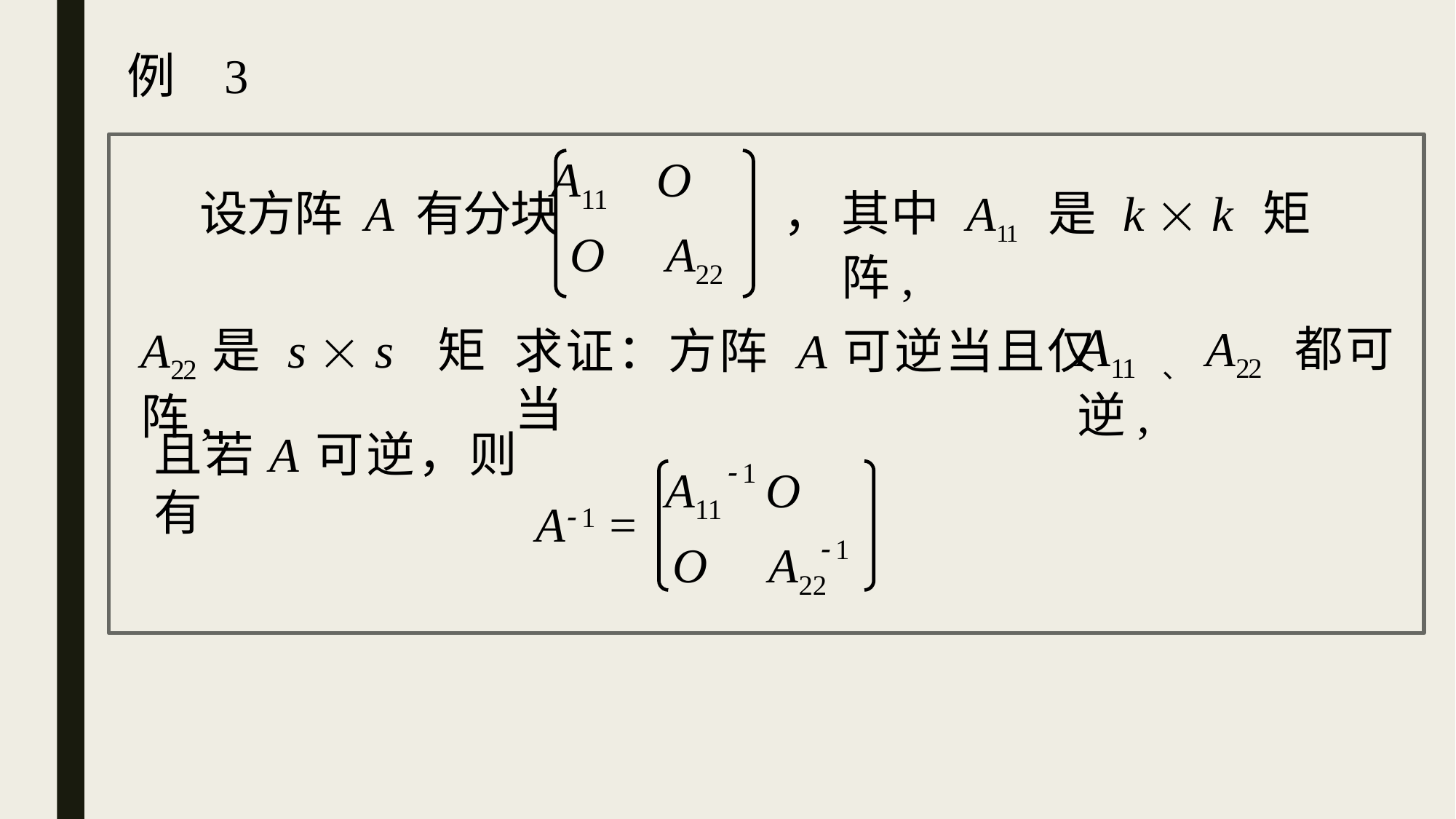

例    3

A11    O

其中 A11 是 k × k 矩阵,
设方阵 A 有分块                        ，
O     A22
A11 、A22 都可逆,
A22是 s × s  矩阵,
求证：方阵 A可逆当且仅当
且若A可逆，则有
− 1
A11    O

A− 1 =
− 1
O     A22